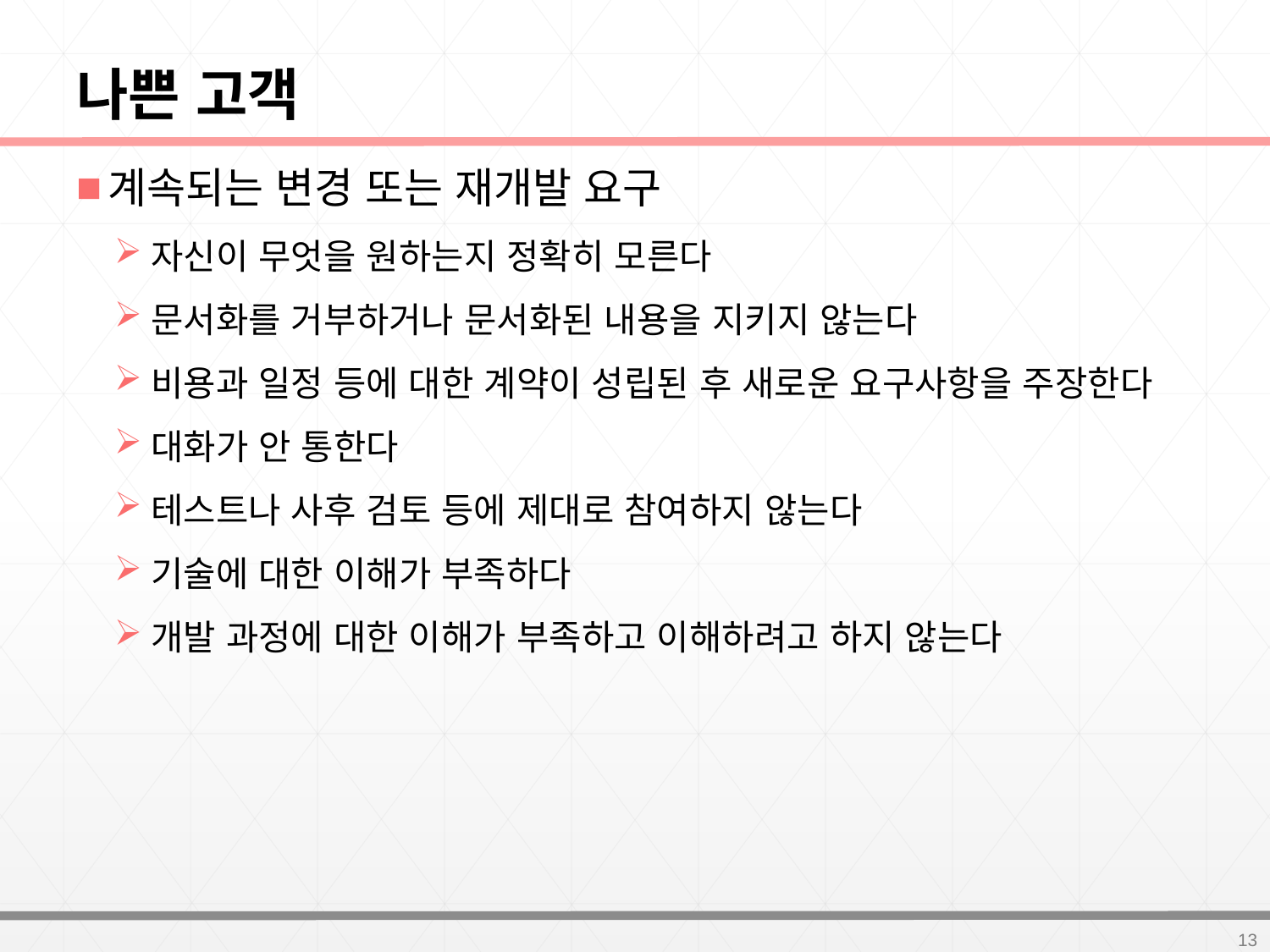

# 나쁜 고객
계속되는 변경 또는 재개발 요구
자신이 무엇을 원하는지 정확히 모른다
문서화를 거부하거나 문서화된 내용을 지키지 않는다
비용과 일정 등에 대한 계약이 성립된 후 새로운 요구사항을 주장한다
대화가 안 통한다
테스트나 사후 검토 등에 제대로 참여하지 않는다
기술에 대한 이해가 부족하다
개발 과정에 대한 이해가 부족하고 이해하려고 하지 않는다
13